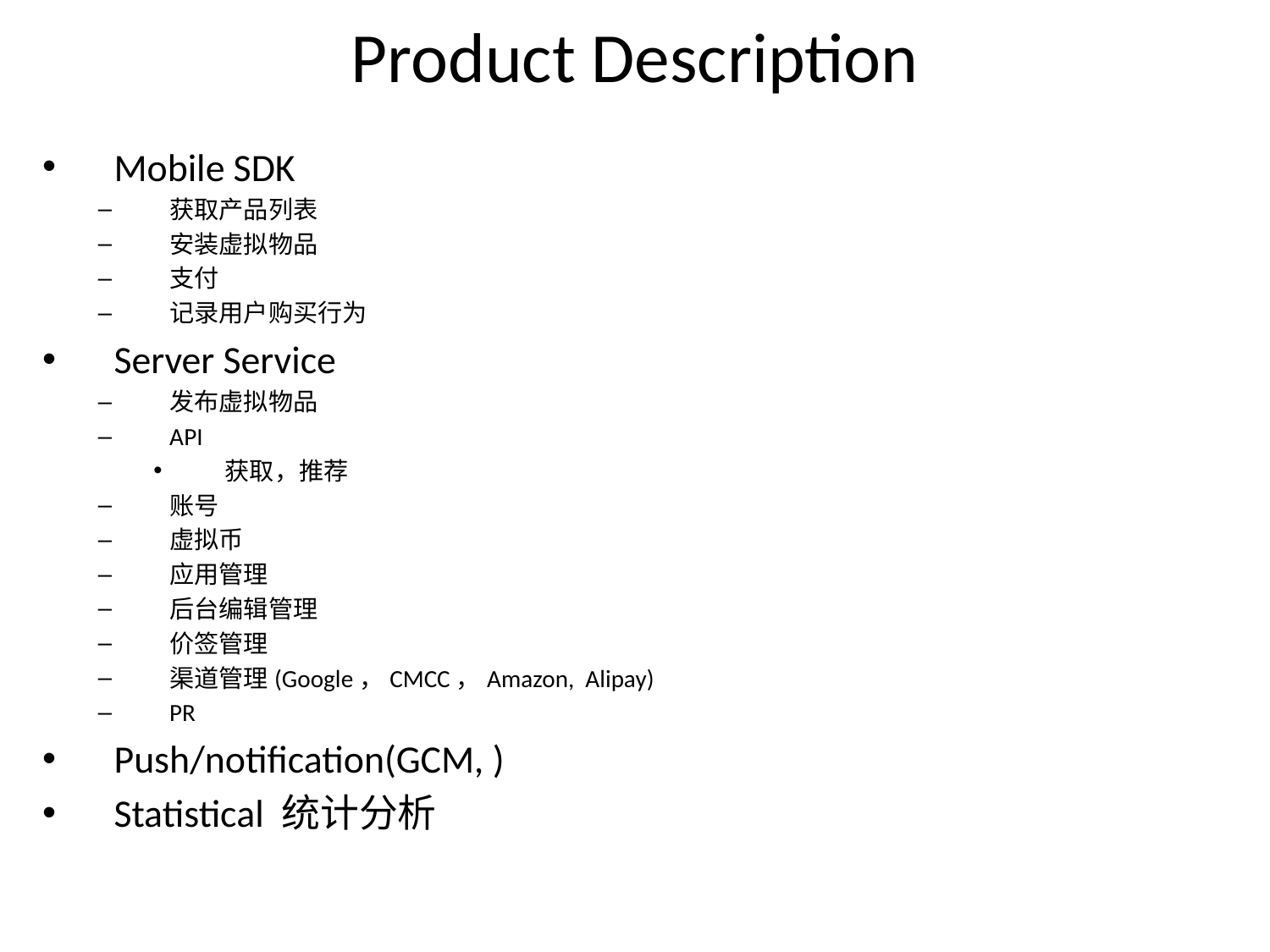

# Product Description
Mobile SDK
获取产品列表
安装虚拟物品
支付
记录用户购买行为
Server Service
发布虚拟物品
API
获取，推荐
账号
虚拟币
应用管理
后台编辑管理
价签管理
渠道管理(Google，CMCC，Amazon,  Alipay)
PR
Push/notification(GCM, )
Statistical 统计分析